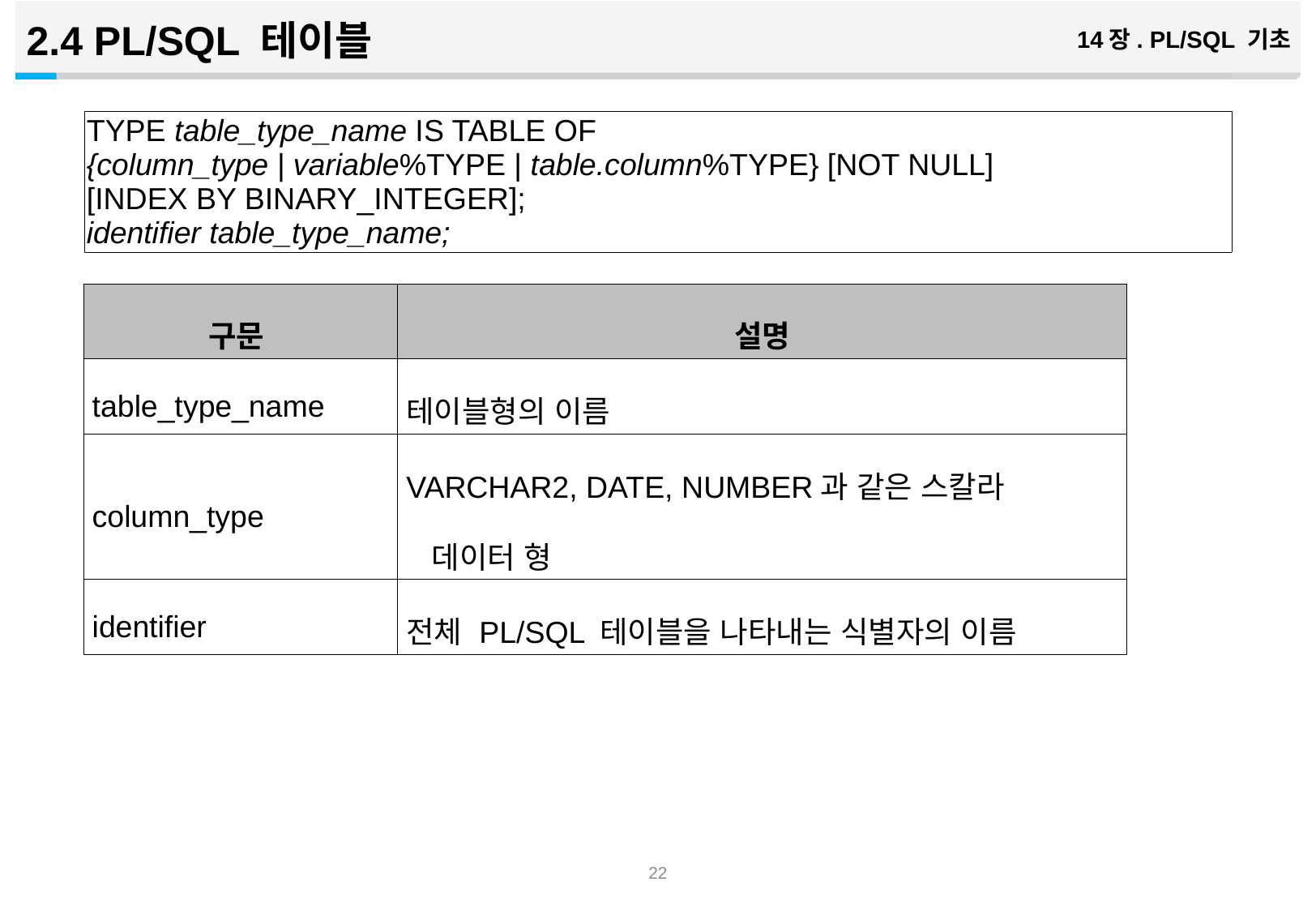

2.4 PL/SQL 테이블
14장. PL/SQL 기초

| TYPE table\_type\_name IS TABLE OF {column\_type | variable%TYPE | table.column%TYPE} [NOT NULL] [INDEX BY BINARY\_INTEGER]; identifier table\_type\_name; |
| --- |
| 구문 | 설명 |
| --- | --- |
| table\_type\_name | 테이블형의 이름 |
| column\_type | VARCHAR2, DATE, NUMBER과 같은 스칼라 데이터 형 |
| identifier | 전체 PL/SQL 테이블을 나타내는 식별자의 이름 |
22